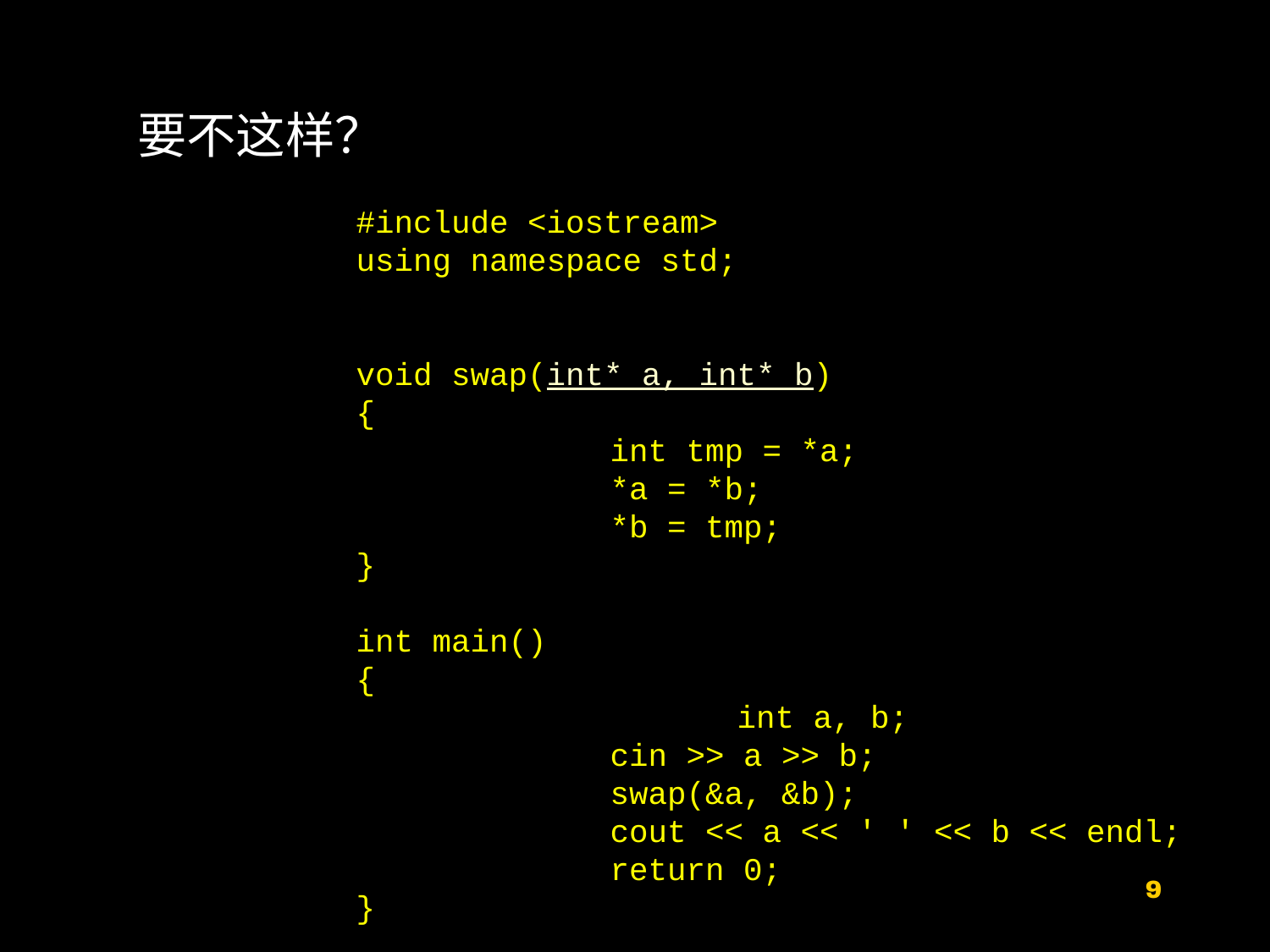

要不这样？
#include <iostream>
using namespace std;

void swap(int* a, int* b)
{
		int tmp = *a;
		*a = *b;
		*b = tmp;
}

int main()
{
			int a, b;
		cin >> a >> b;
		swap(&a, &b);
		cout << a << ' ' << b << endl;
		return 0;
}
9